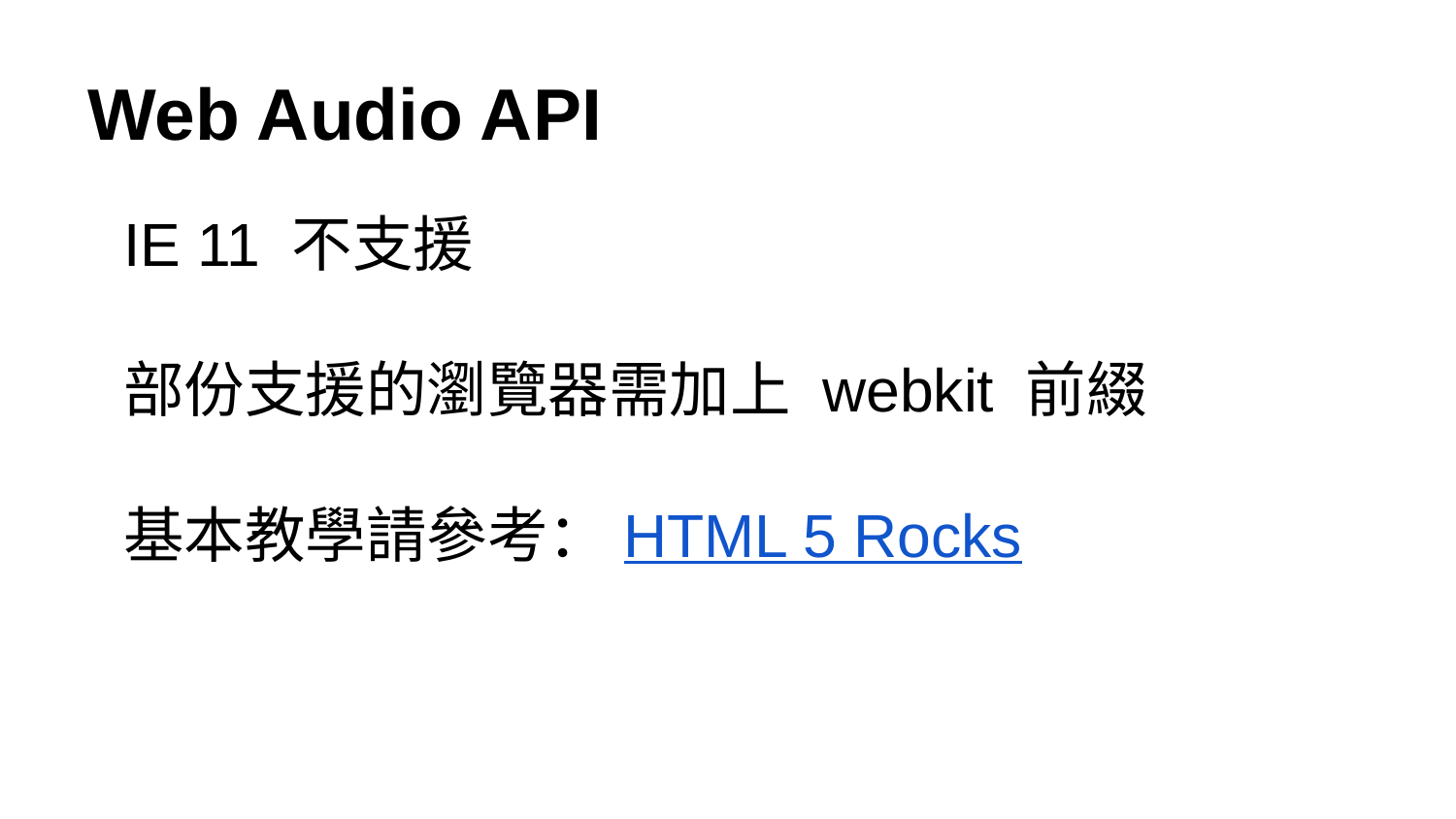

# Web Audio API
IE 11 不支援

部份支援的瀏覽器需加上 webkit 前綴

基本教學請參考：HTML 5 Rocks